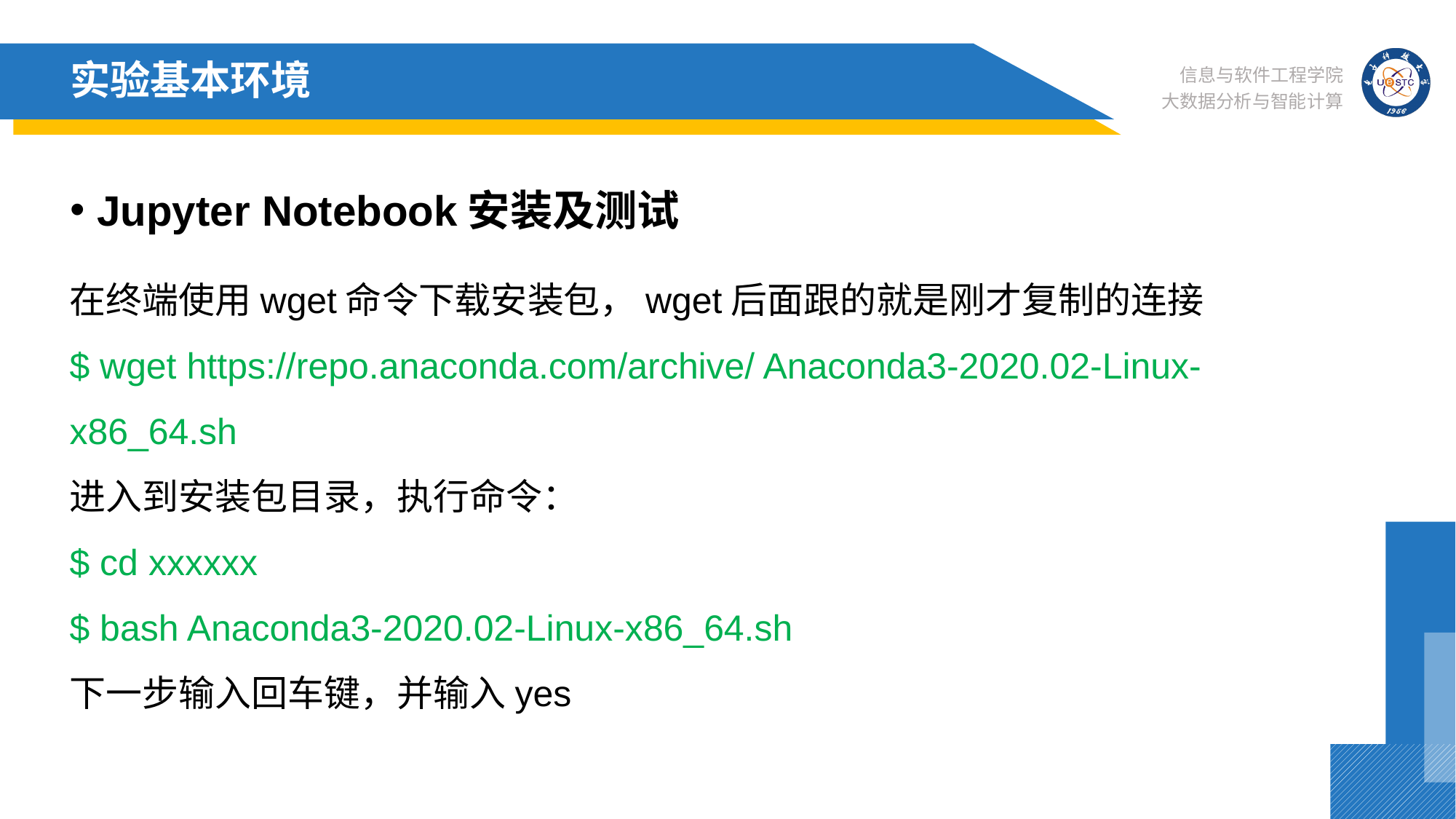

# 实验基本环境
Jupyter Notebook安装及测试

在终端使用wget命令下载安装包，wget后面跟的就是刚才复制的连接
$ wget https://repo.anaconda.com/archive/ Anaconda3-2020.02-Linux-x86_64.sh
进入到安装包目录，执行命令：
$ cd xxxxxx
$ bash Anaconda3-2020.02-Linux-x86_64.sh
下一步输入回车键，并输入yes